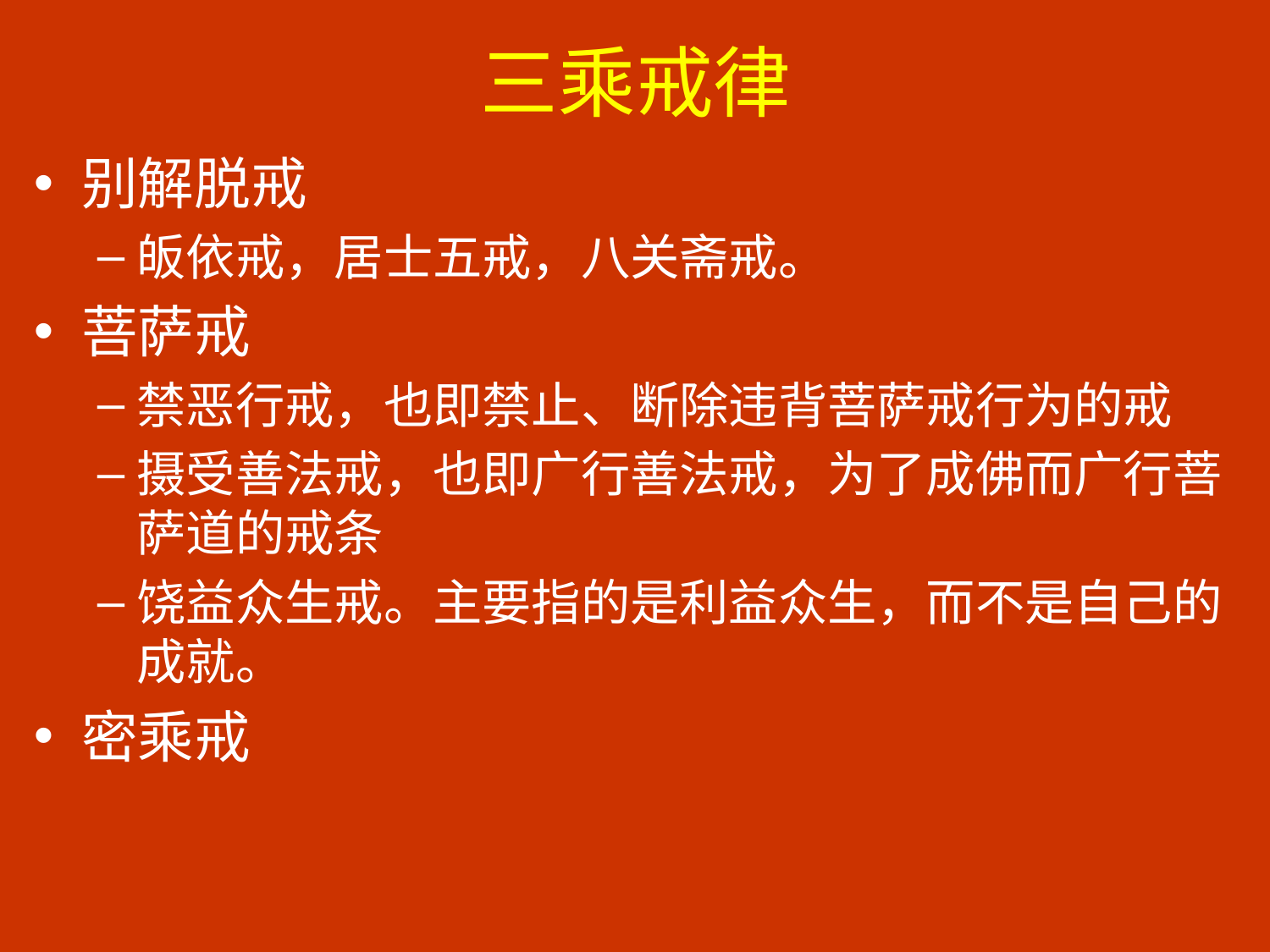

# 三乘戒律
别解脱戒
皈依戒，居士五戒，八关斋戒。
菩萨戒
禁恶行戒，也即禁止、断除违背菩萨戒行为的戒
摄受善法戒，也即广行善法戒，为了成佛而广行菩萨道的戒条
饶益众生戒。主要指的是利益众生，而不是自己的成就。
密乘戒